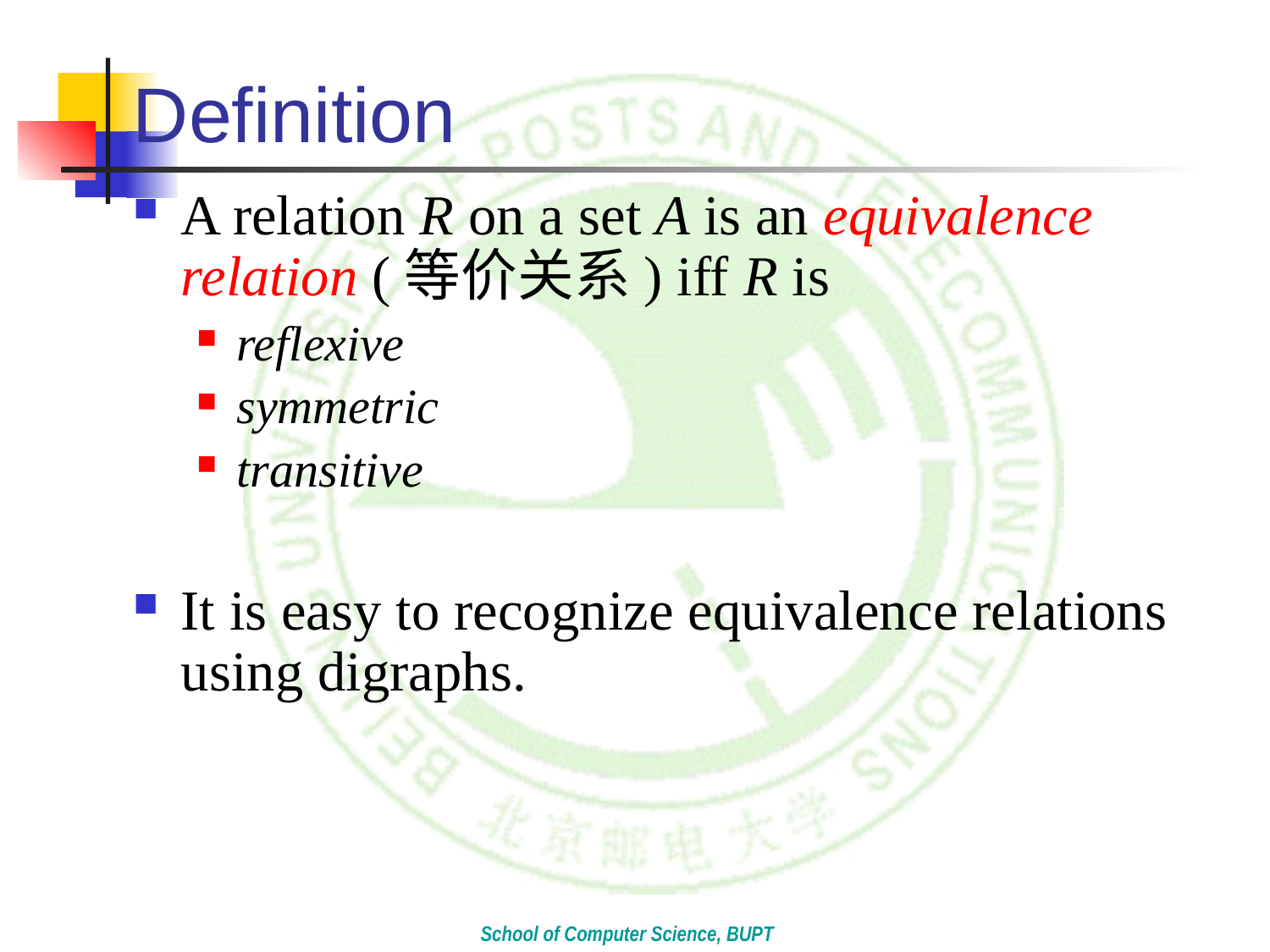

# Definition
A relation R on a set A is an equivalence relation (等价关系) iff R is
reflexive
symmetric
transitive

It is easy to recognize equivalence relations using digraphs.

School of Computer Science, BUPT
2